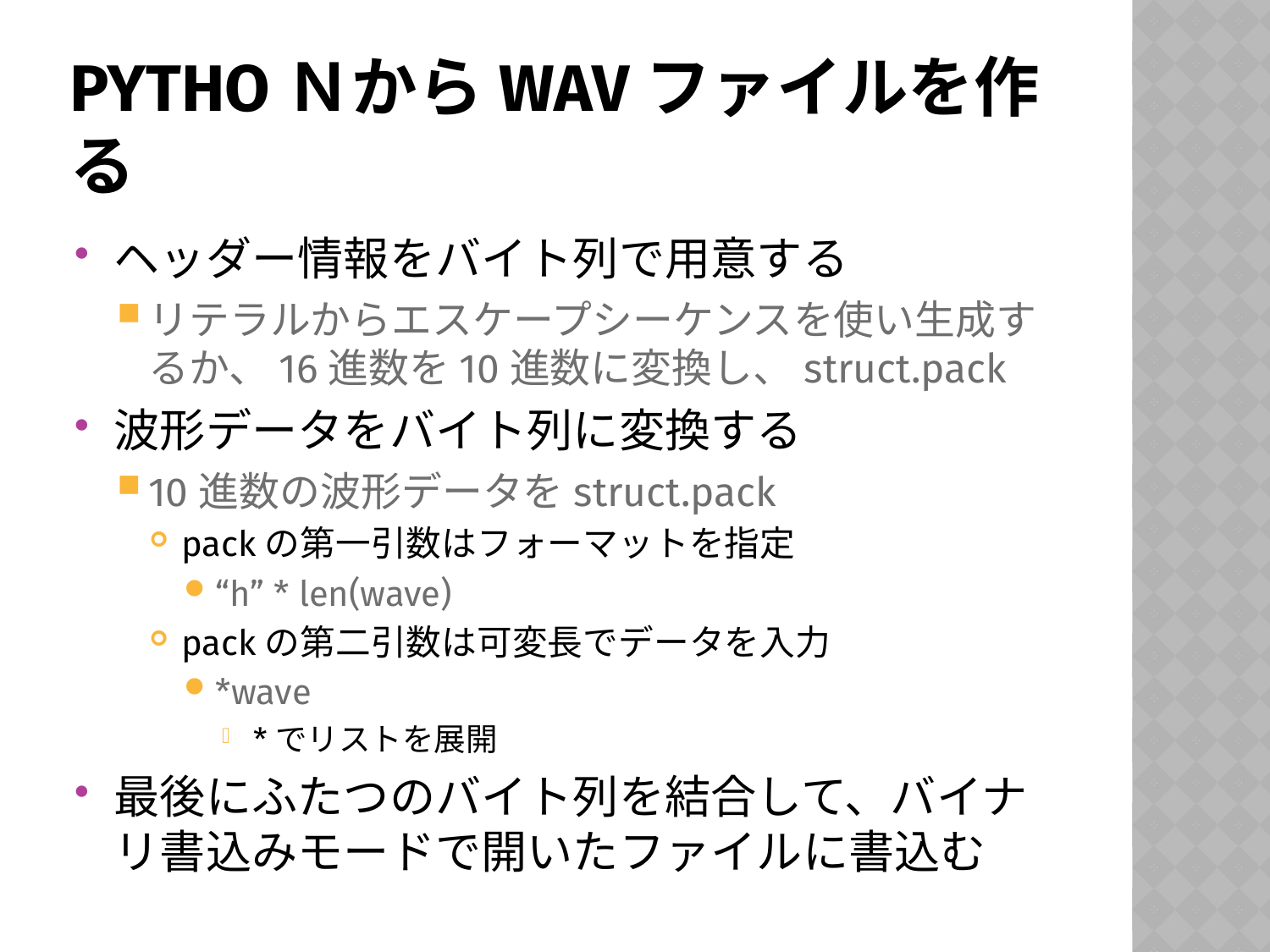

# PYTHOｎからWAVファイルを作る
ヘッダー情報をバイト列で用意する
リテラルからエスケープシーケンスを使い生成するか、16進数を10進数に変換し、struct.pack
波形データをバイト列に変換する
10進数の波形データをstruct.pack
packの第一引数はフォーマットを指定
“h” * len(wave)
packの第二引数は可変長でデータを入力
*wave
*でリストを展開
最後にふたつのバイト列を結合して、バイナリ書込みモードで開いたファイルに書込む